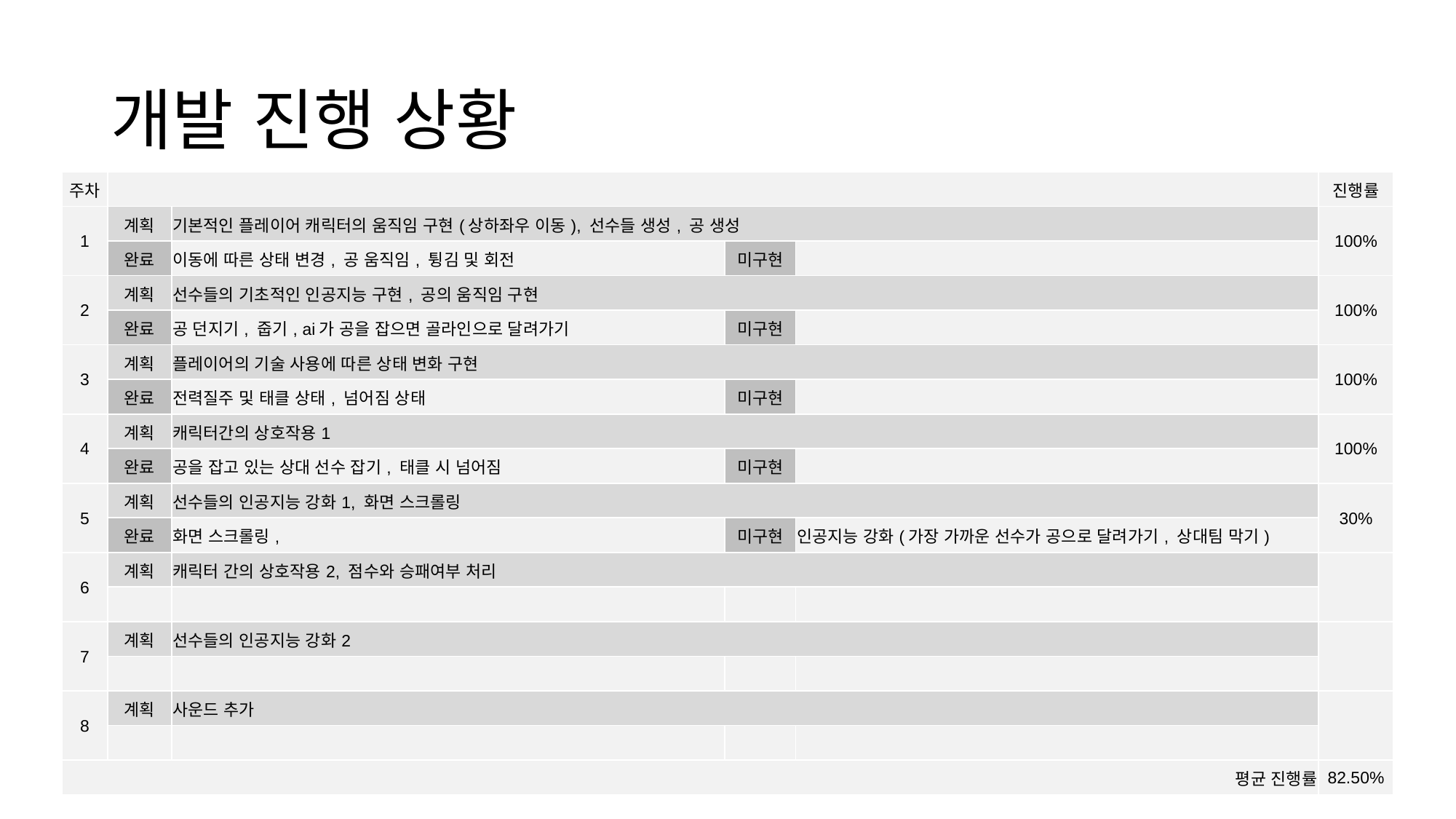

# 개발 진행 상황
| 주차 |  |  |  |  | 진행률 |
| --- | --- | --- | --- | --- | --- |
| 1 | 계획 | 기본적인 플레이어 캐릭터의 움직임 구현(상하좌우 이동), 선수들 생성, 공 생성 |  |  | 100% |
|  | 완료 | 이동에 따른 상태 변경, 공 움직임, 튕김 및 회전 | 미구현 |  |  |
| 2 | 계획 | 선수들의 기초적인 인공지능 구현, 공의 움직임 구현 |  |  | 100% |
|  | 완료 | 공 던지기, 줍기, ai가 공을 잡으면 골라인으로 달려가기 | 미구현 |  |  |
| 3 | 계획 | 플레이어의 기술 사용에 따른 상태 변화 구현 |  |  | 100% |
|  | 완료 | 전력질주 및 태클 상태, 넘어짐 상태 | 미구현 |  |  |
| 4 | 계획 | 캐릭터간의 상호작용1 |  |  | 100% |
|  | 완료 | 공을 잡고 있는 상대 선수 잡기, 태클 시 넘어짐 | 미구현 |  |  |
| 5 | 계획 | 선수들의 인공지능 강화1, 화면 스크롤링 |  |  | 30% |
|  | 완료 | 화면 스크롤링, | 미구현 | 인공지능 강화(가장 가까운 선수가 공으로 달려가기, 상대팀 막기) |  |
| 6 | 계획 | 캐릭터 간의 상호작용2, 점수와 승패여부 처리 |  |  |  |
|  |  |  |  |  |  |
| 7 | 계획 | 선수들의 인공지능 강화2 |  |  |  |
|  |  |  |  |  |  |
| 8 | 계획 | 사운드 추가 |  |  |  |
|  |  |  |  |  |  |
| 평균 진행률 |  | 평균 진행률 |  |  | 82.50% |